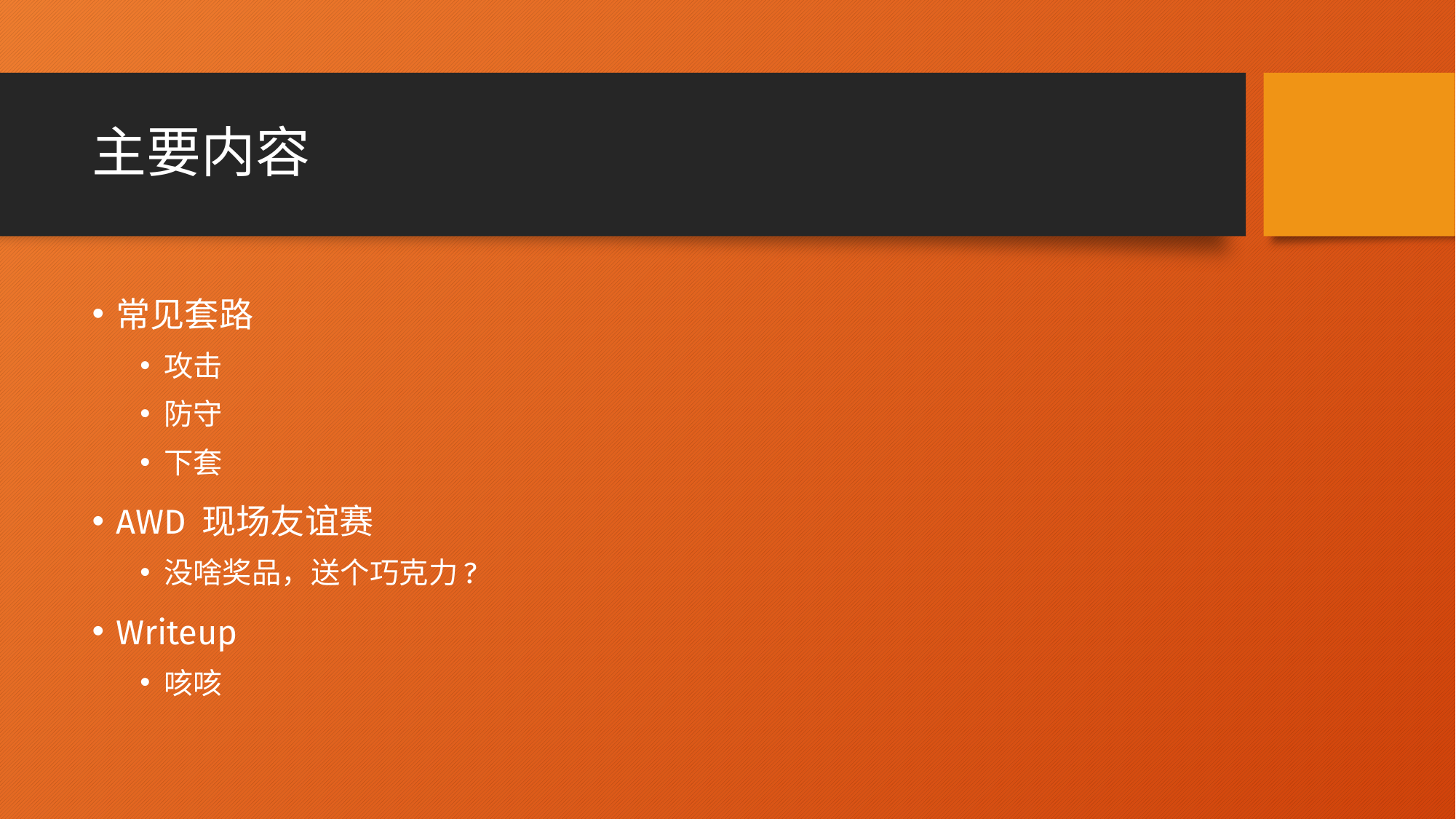

# 主要内容
常见套路
攻击
防守
下套
AWD 现场友谊赛
没啥奖品，送个巧克力?
Writeup
咳咳